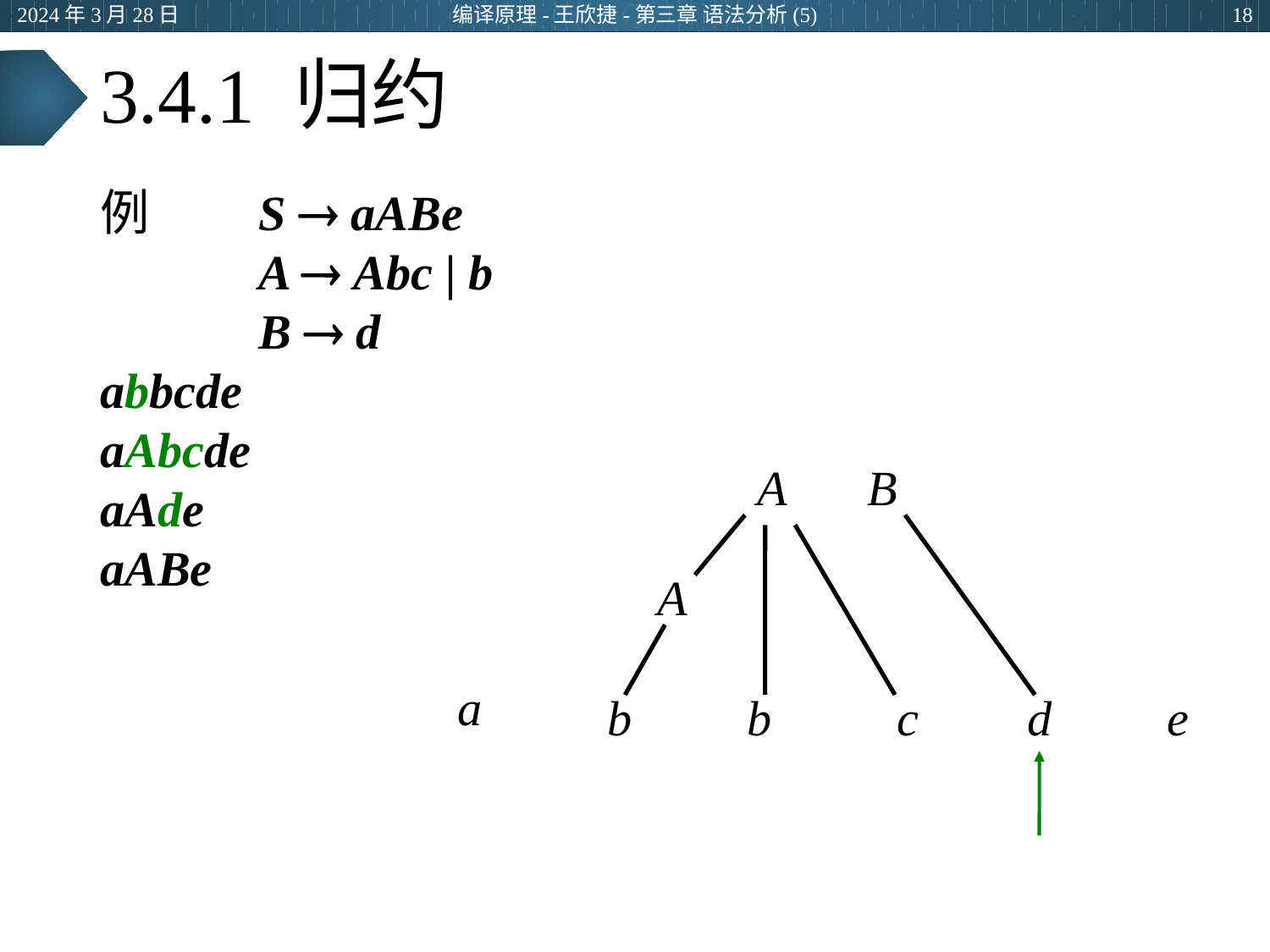

2024年3月28日
编译原理-王欣捷-第三章 语法分析(5)
18
# 3.4.1 归约
例	S → aABe
		A → Abc | b
		B → d
abbcde
aAbcde
aAde
aABe
A
B

A

a
b
b
c
d
e